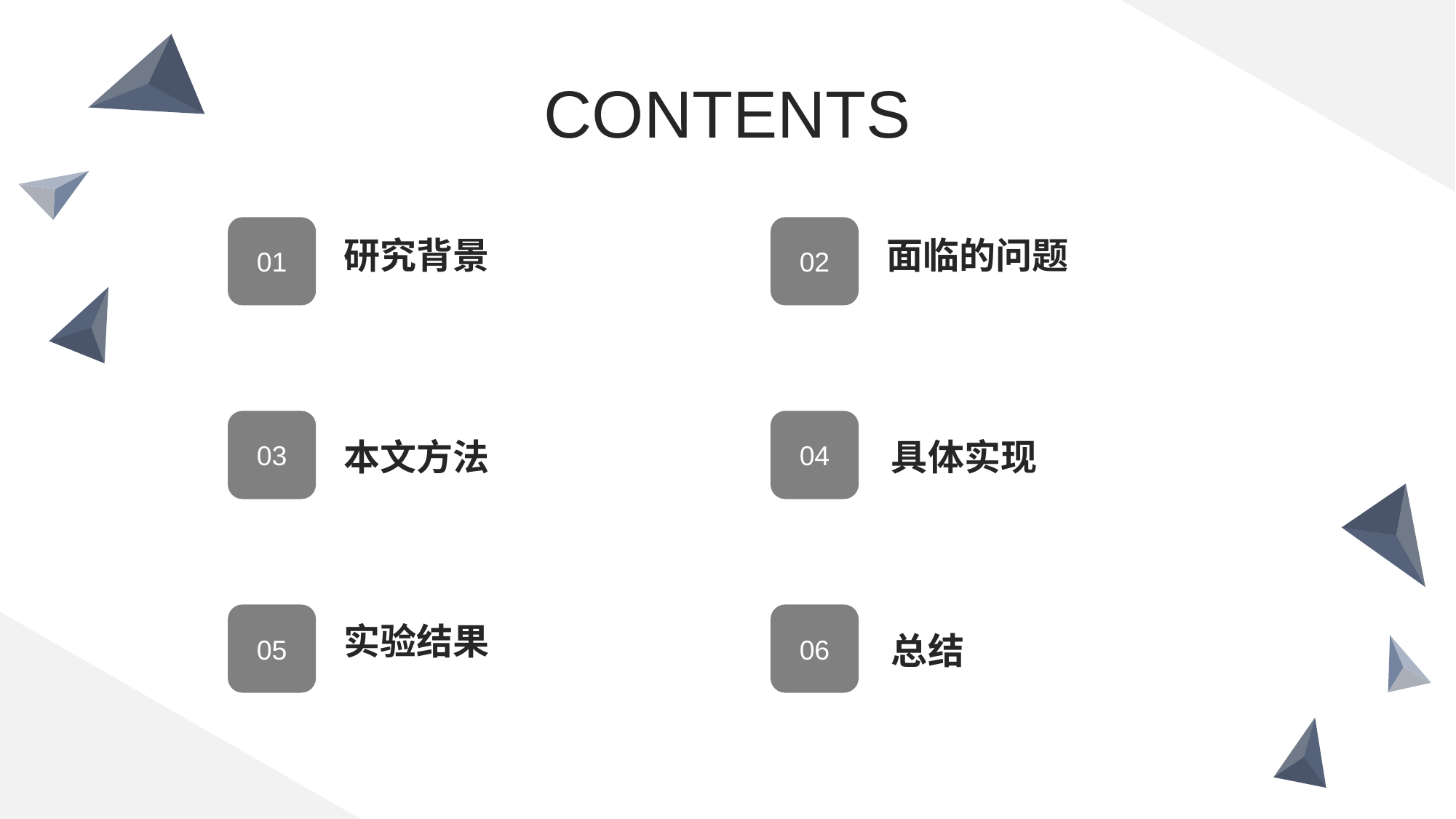

CONTENTS
01
02
研究背景
面临的问题
03
04
本文方法
具体实现
05
06
实验结果
总结